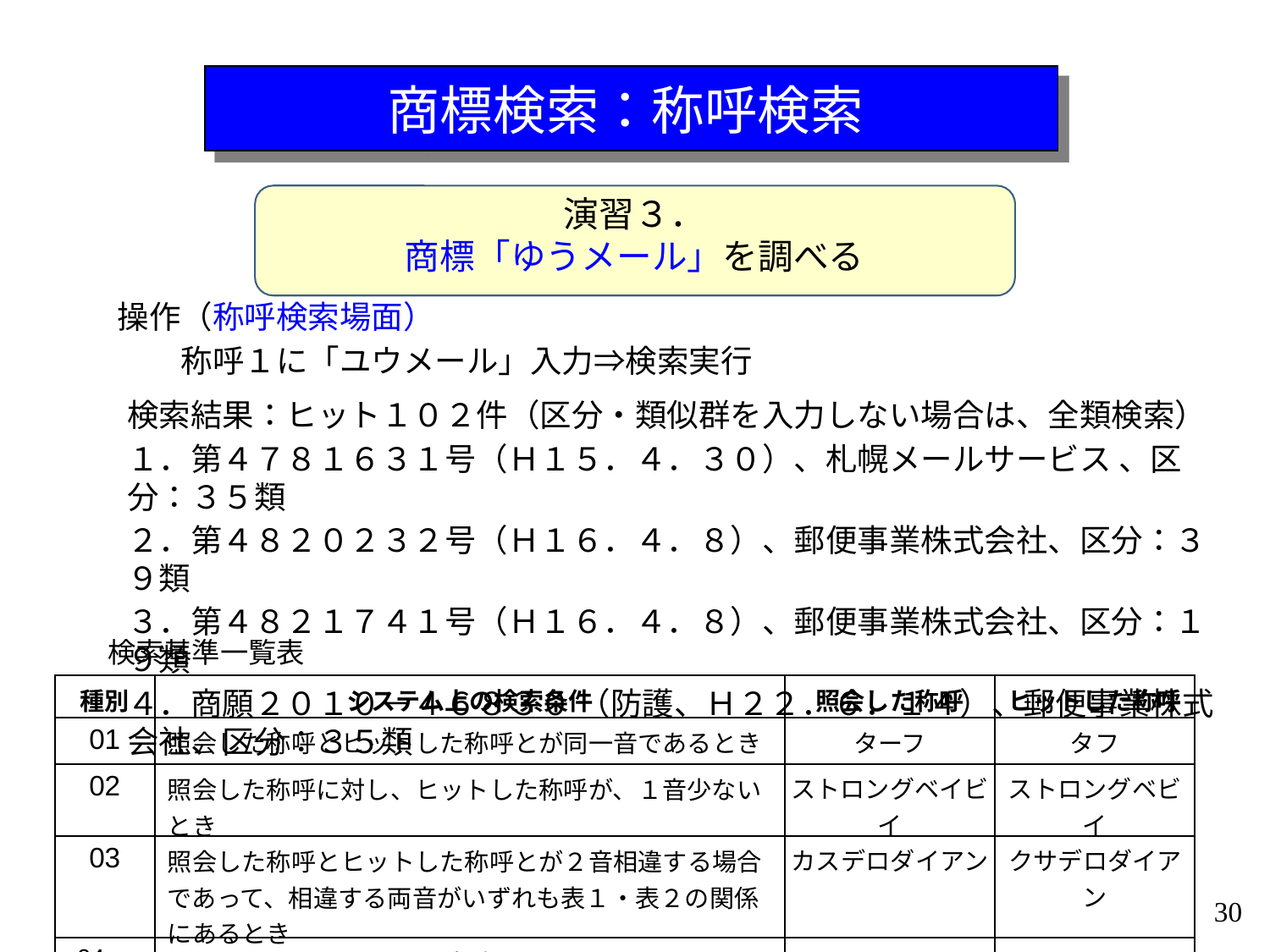

商標検索：称呼検索

演習３．
商標「ゆうメール」を調べる
操作（称呼検索場面）
　　称呼１に「ユウメール」入力⇒検索実行
検索結果：ヒット１０２件（区分・類似群を入力しない場合は、全類検索）
１．第４７８１６３１号（Ｈ１５．４．３０）、札幌メールサービス 、区分：３５類
２．第４８２０２３２号（Ｈ１６．４．８）、郵便事業株式会社、区分：３９類
３．第４８２１７４１号（Ｈ１６．４．８）、郵便事業株式会社、区分：１９類
４．商願２０１０－４６８３０ （防護、Ｈ２２．６．１４）、郵便事業株式会社、区分：３５類
検索基準一覧表
| 種別 | システム上の検索条件 | 照会した称呼 | ヒットした称呼 |
| --- | --- | --- | --- |
| 01 | 照会した称呼とヒットした称呼とが同一音であるとき | ターフ | タフ |
| 02 | 照会した称呼に対し、ヒットした称呼が、１音少ないとき | ストロングベイビイ | ストロングベビイ |
| 03 | 照会した称呼とヒットした称呼とが２音相違する場合であって、相違する両音がいずれも表１・表２の関係にあるとき | カスデロダイアン | クサデロダイアン |
| 04～15 | 省略 | － | － |
30